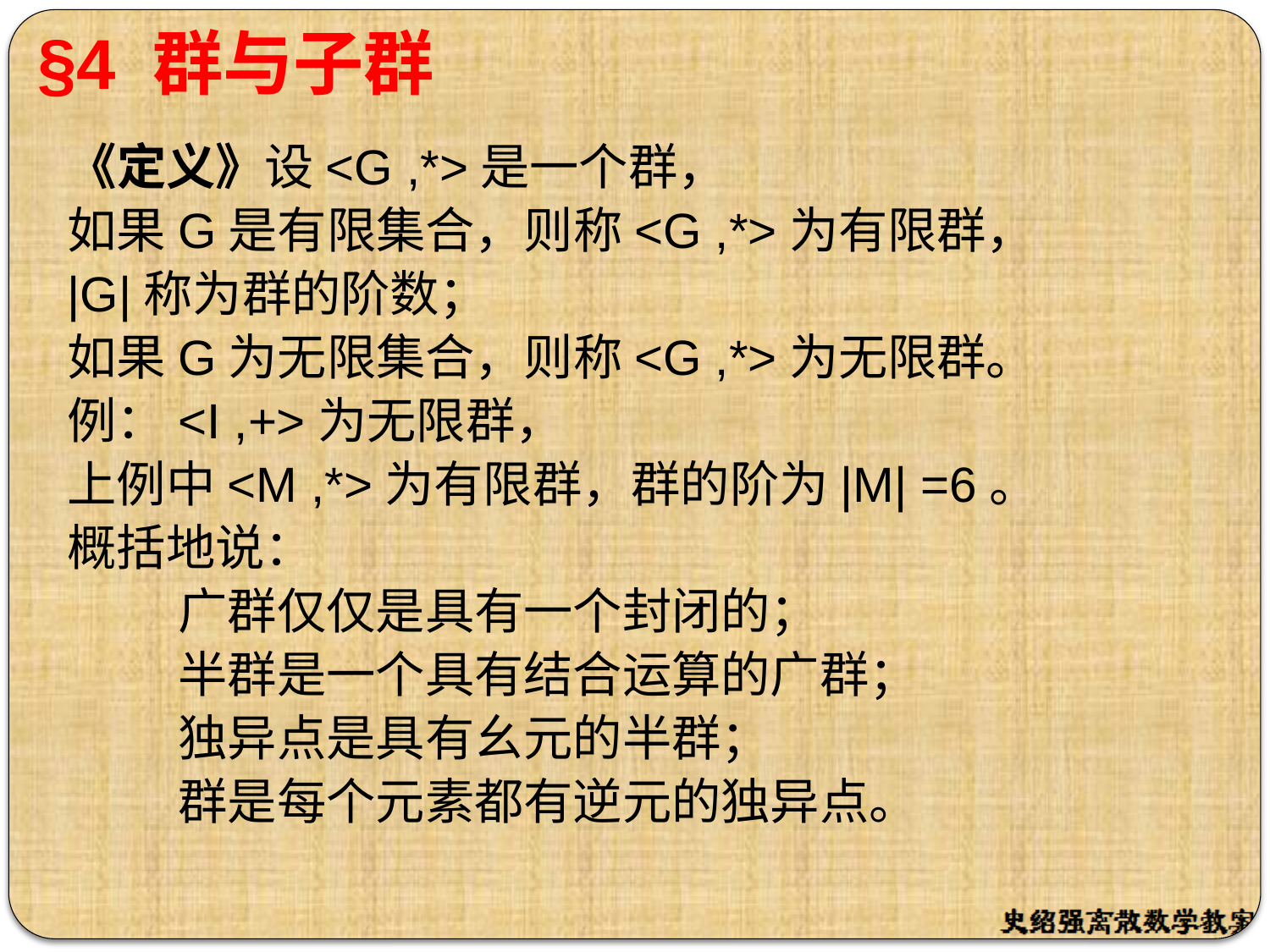

# §4 群与子群
《定义》设<G ,*>是一个群，
如果G是有限集合，则称<G ,*>为有限群，
|G|称为群的阶数；
如果G为无限集合，则称<G ,*>为无限群。
例：<I ,+>为无限群，
上例中<M ,*>为有限群，群的阶为|M| =6。
概括地说：
         广群仅仅是具有一个封闭的；
         半群是一个具有结合运算的广群；
         独异点是具有幺元的半群；
         群是每个元素都有逆元的独异点。